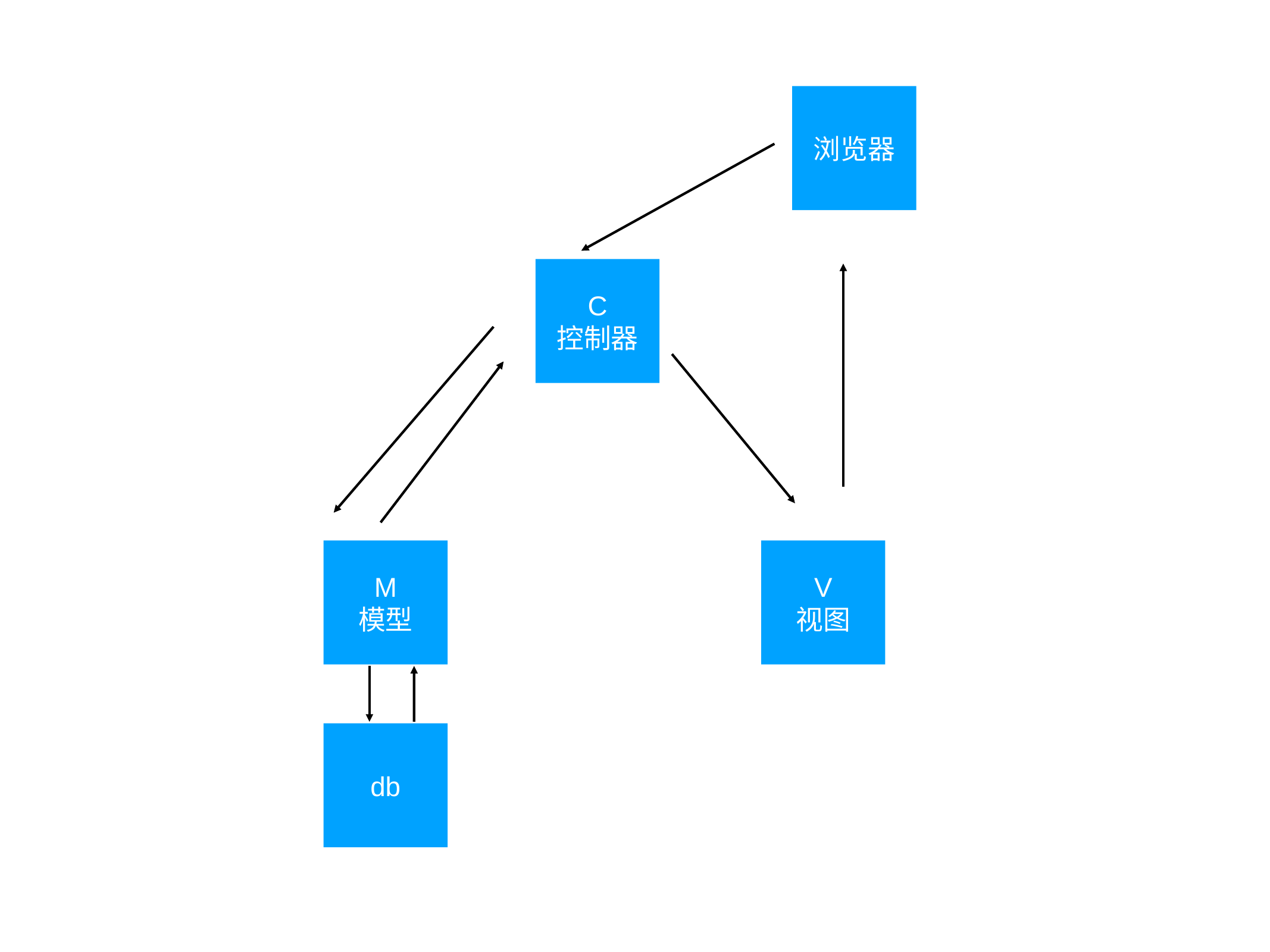

浏览器

C
控制器

M
模型
V
视图

db